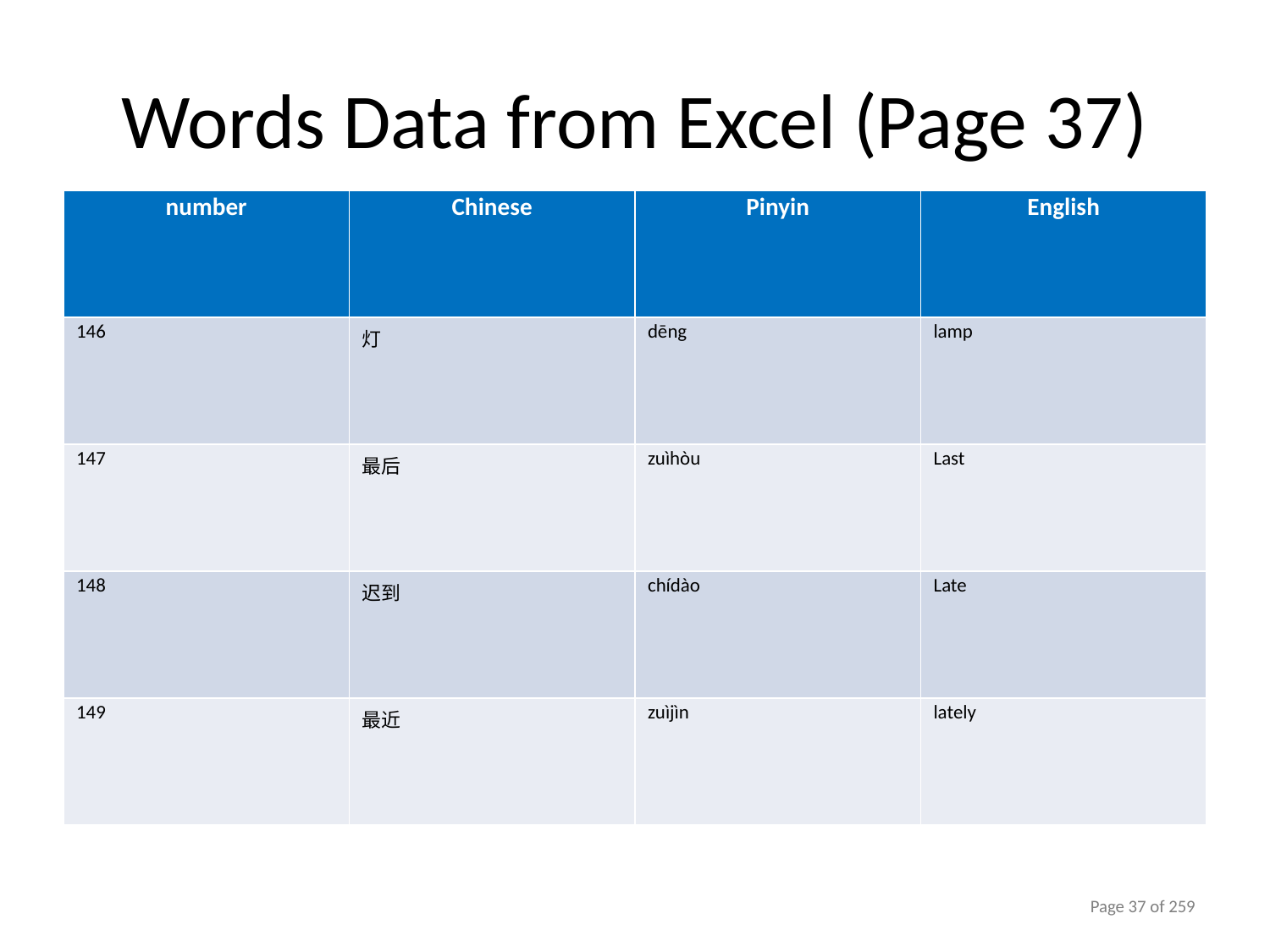

# Words Data from Excel (Page 37)
| number | Chinese | Pinyin | English |
| --- | --- | --- | --- |
| 146 | 灯 | dēng | lamp |
| 147 | 最后 | zuìhòu | Last |
| 148 | 迟到 | chídào | Late |
| 149 | 最近 | zuìjìn | lately |

Page 37 of 259